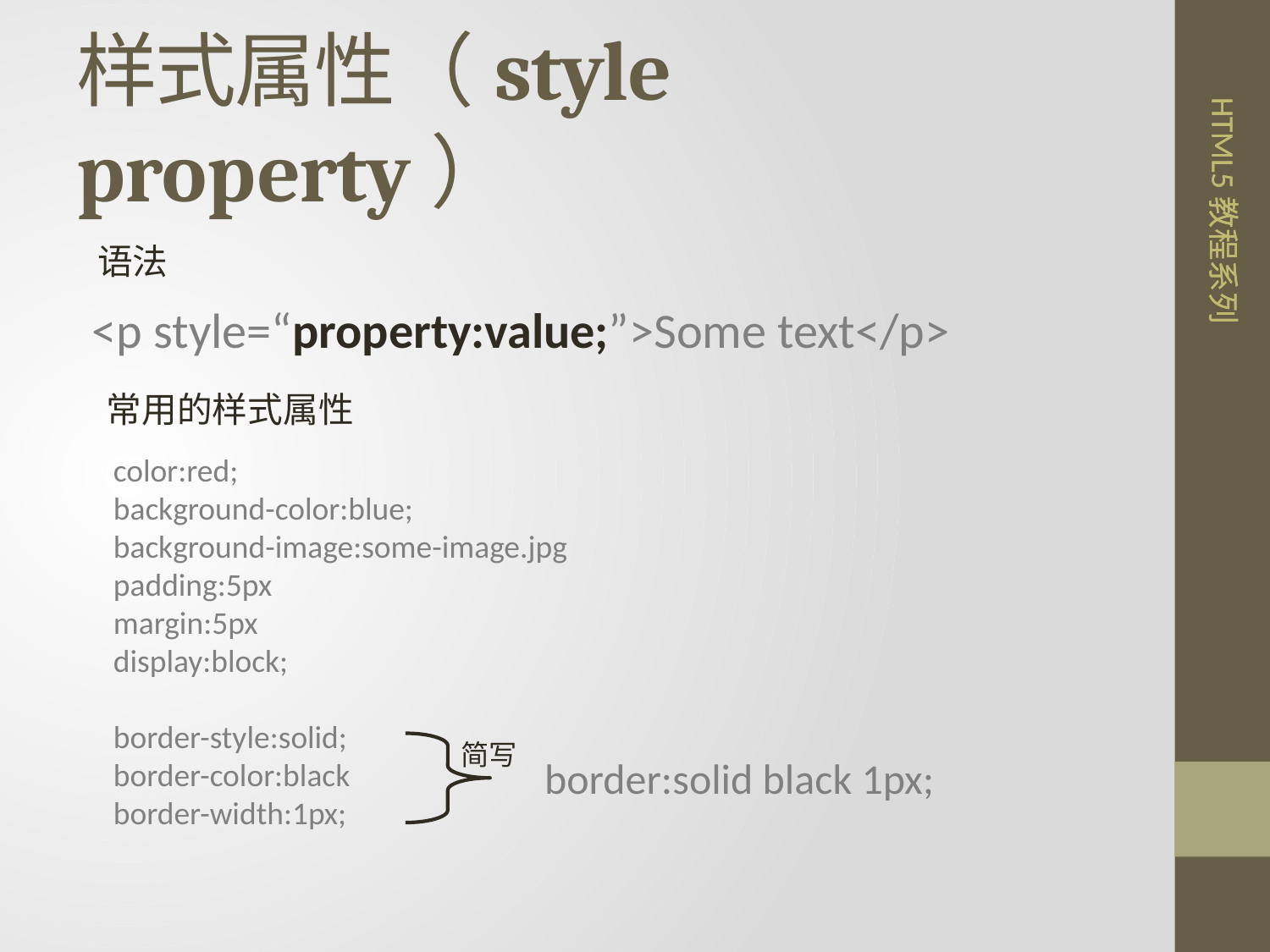

# 样式属性（style property）
语法
<p style=“property:value;”>Some text</p>
常用的样式属性
color:red;
background-color:blue;
background-image:some-image.jpg
padding:5px
margin:5px
display:block;

border-style:solid;
border-color:black
border-width:1px;
简写

border:solid black 1px;